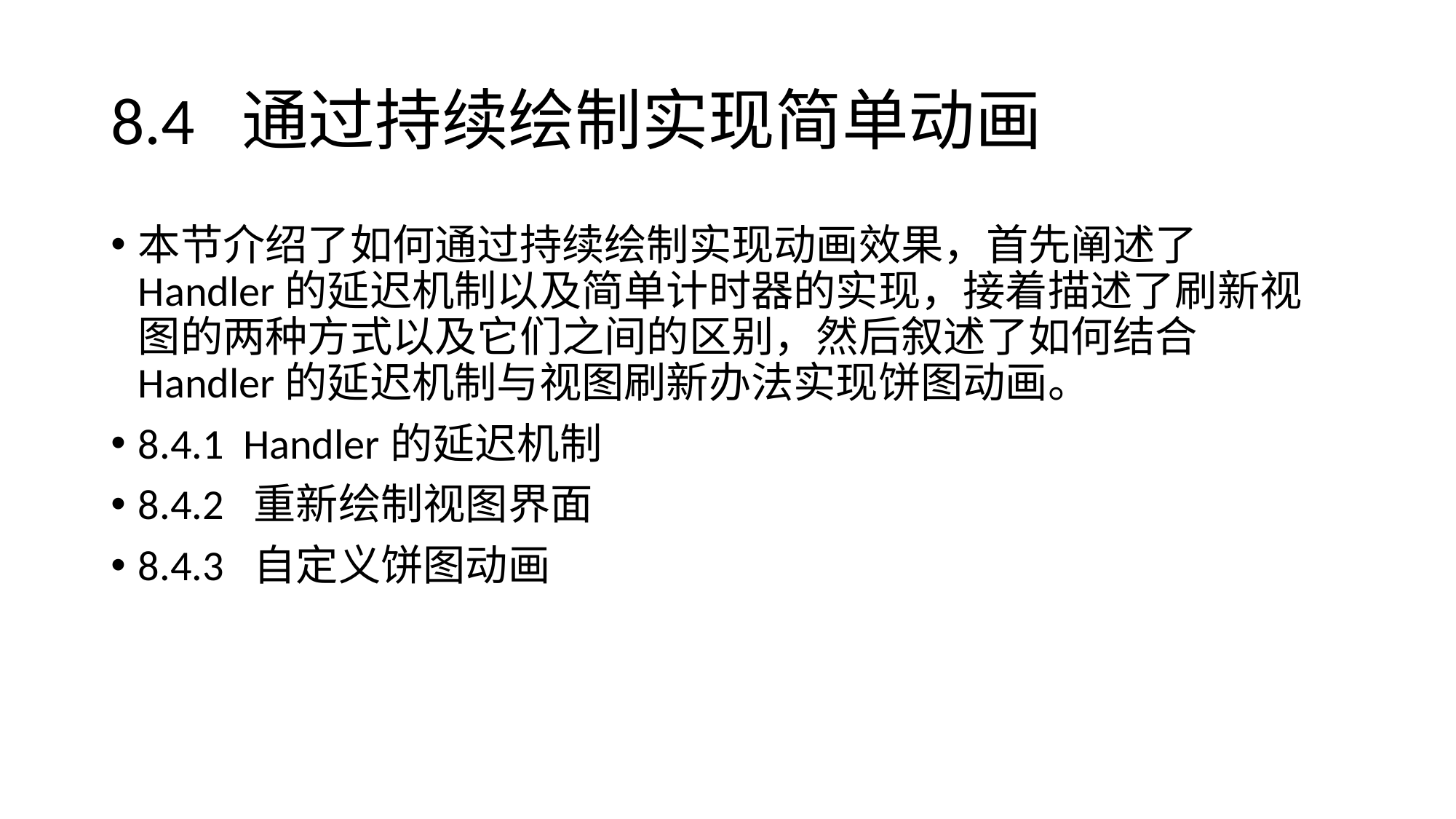

# 8.4  通过持续绘制实现简单动画
本节介绍了如何通过持续绘制实现动画效果，首先阐述了Handler的延迟机制以及简单计时器的实现，接着描述了刷新视图的两种方式以及它们之间的区别，然后叙述了如何结合Handler的延迟机制与视图刷新办法实现饼图动画。
8.4.1  Handler的延迟机制
8.4.2  重新绘制视图界面
8.4.3  自定义饼图动画